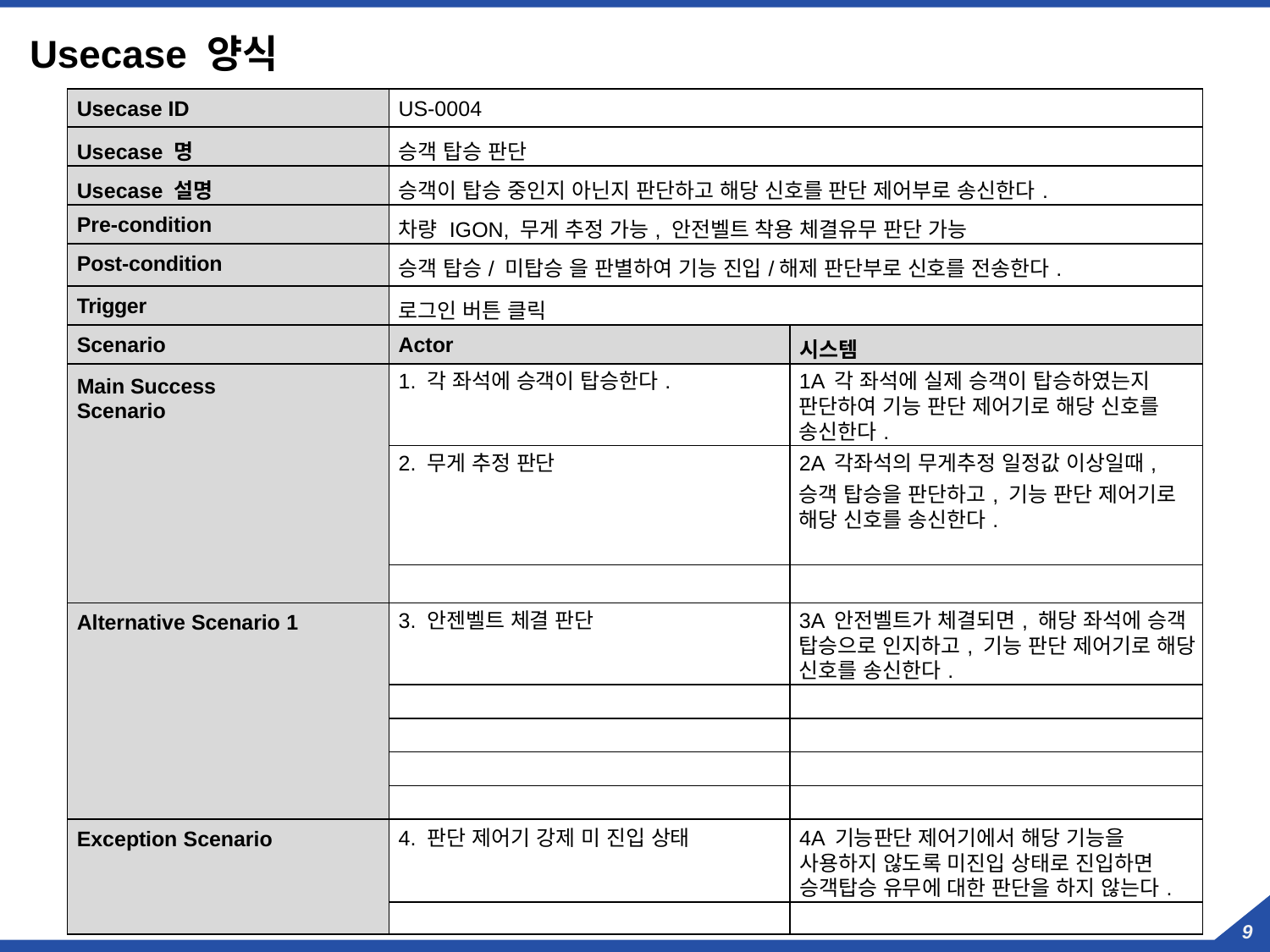

# Usecase 양식
| Usecase ID | US-0004 |  |
| --- | --- | --- |
| Usecase 명 | 승객 탑승 판단 |  |
| Usecase 설명 | 승객이 탑승 중인지 아닌지 판단하고 해당 신호를 판단 제어부로 송신한다. |  |
| Pre-condition | 차량 IGON, 무게 추정 가능, 안전벨트 착용 체결유무 판단 가능 |  |
| Post-condition | 승객 탑승/ 미탑승 을 판별하여 기능 진입/해제 판단부로 신호를 전송한다. |  |
| Trigger | 로그인 버튼 클릭 |  |
| Scenario | Actor | 시스템 |
| Main Success Scenario | 1. 각 좌석에 승객이 탑승한다. | 1A 각 좌석에 실제 승객이 탑승하였는지 판단하여 기능 판단 제어기로 해당 신호를 송신한다. |
|  | 2. 무게 추정 판단 | 2A 각좌석의 무게추정 일정값 이상일때, 승객 탑승을 판단하고, 기능 판단 제어기로 해당 신호를 송신한다. |
|  |  |  |
| Alternative Scenario 1 | 3. 안젠벨트 체결 판단 | 3A 안전벨트가 체결되면, 해당 좌석에 승객 탑승으로 인지하고, 기능 판단 제어기로 해당 신호를 송신한다. |
|  |  |  |
|  |  |  |
|  |  |  |
|  |  |  |
| Exception Scenario | 4. 판단 제어기 강제 미 진입 상태 | 4A 기능판단 제어기에서 해당 기능을 사용하지 않도록 미진입 상태로 진입하면 승객탑승 유무에 대한 판단을 하지 않는다. |
|  |  |  |